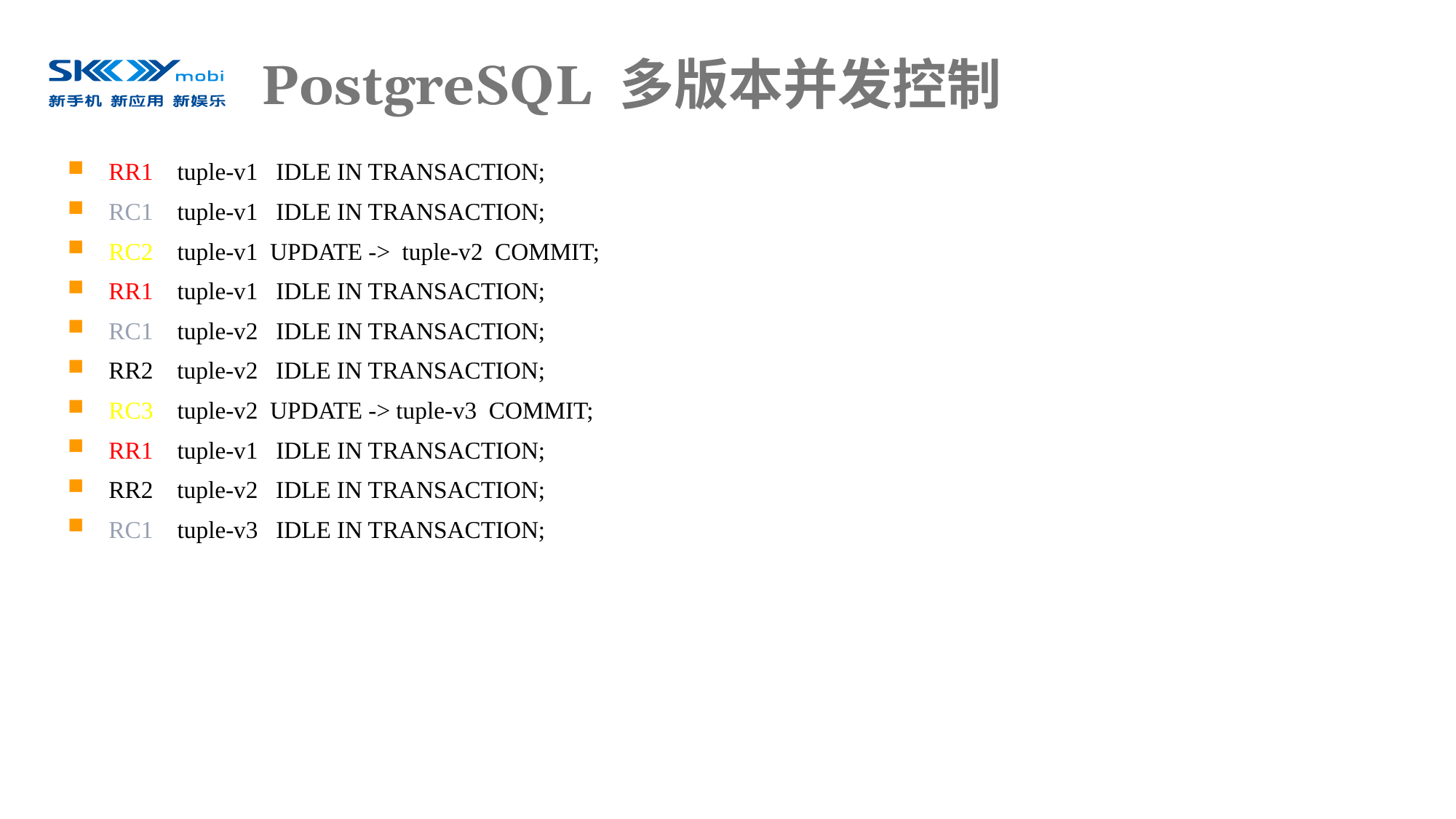

# PostgreSQL 多版本并发控制
RR1    tuple-v1   IDLE IN TRANSACTION;
RC1    tuple-v1   IDLE IN TRANSACTION;
RC2    tuple-v1  UPDATE ->  tuple-v2  COMMIT;
RR1    tuple-v1   IDLE IN TRANSACTION;
RC1    tuple-v2   IDLE IN TRANSACTION;
RR2    tuple-v2   IDLE IN TRANSACTION;
RC3    tuple-v2  UPDATE -> tuple-v3  COMMIT;
RR1    tuple-v1   IDLE IN TRANSACTION;
RR2    tuple-v2   IDLE IN TRANSACTION;
RC1    tuple-v3   IDLE IN TRANSACTION;